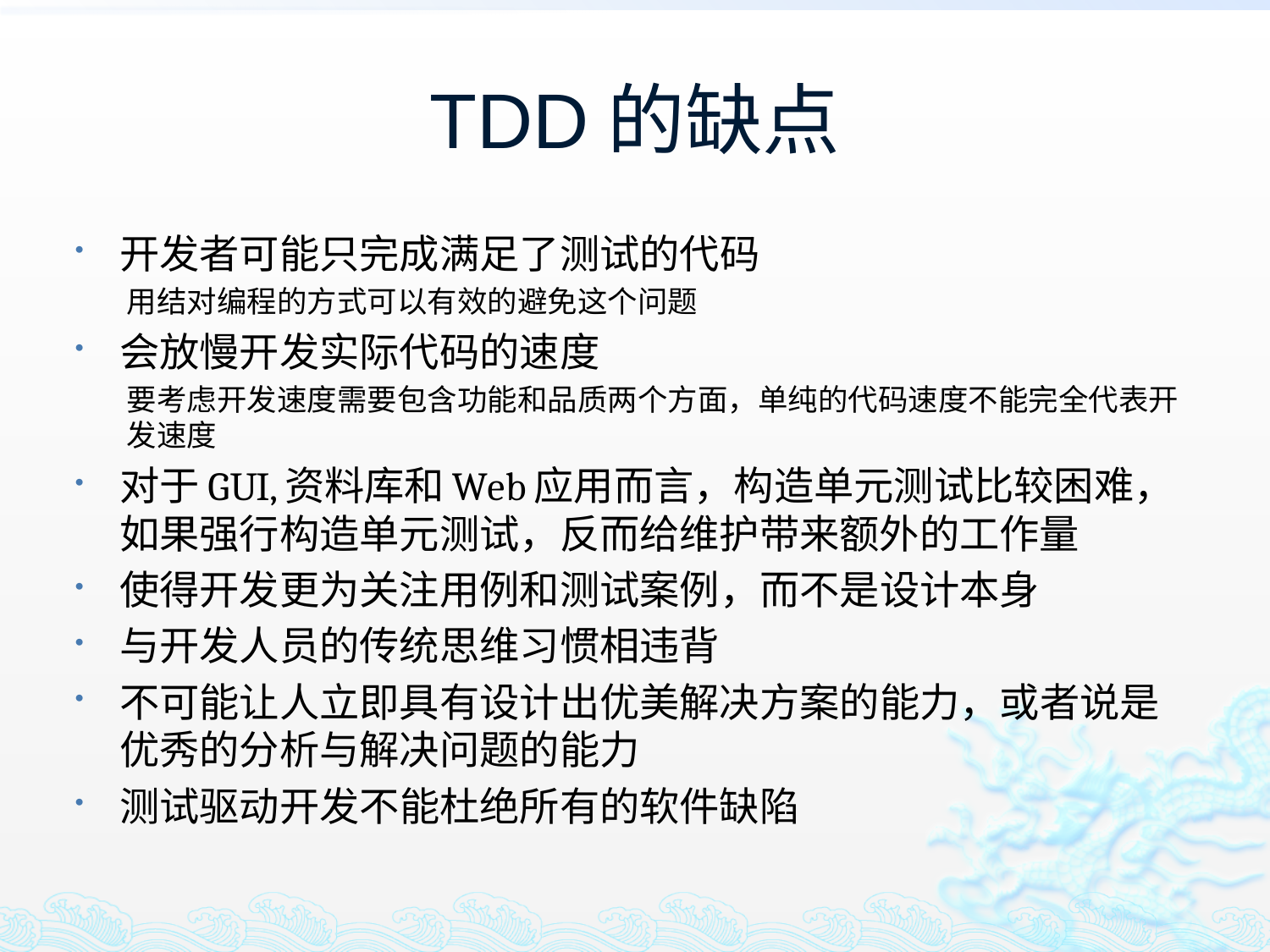

# TDD的缺点
开发者可能只完成满足了测试的代码
用结对编程的方式可以有效的避免这个问题
会放慢开发实际代码的速度
要考虑开发速度需要包含功能和品质两个方面，单纯的代码速度不能完全代表开发速度
对于GUI,资料库和Web应用而言，构造单元测试比较困难，如果强行构造单元测试，反而给维护带来额外的工作量
使得开发更为关注用例和测试案例，而不是设计本身
与开发人员的传统思维习惯相违背
不可能让人立即具有设计出优美解决方案的能力，或者说是优秀的分析与解决问题的能力
测试驱动开发不能杜绝所有的软件缺陷